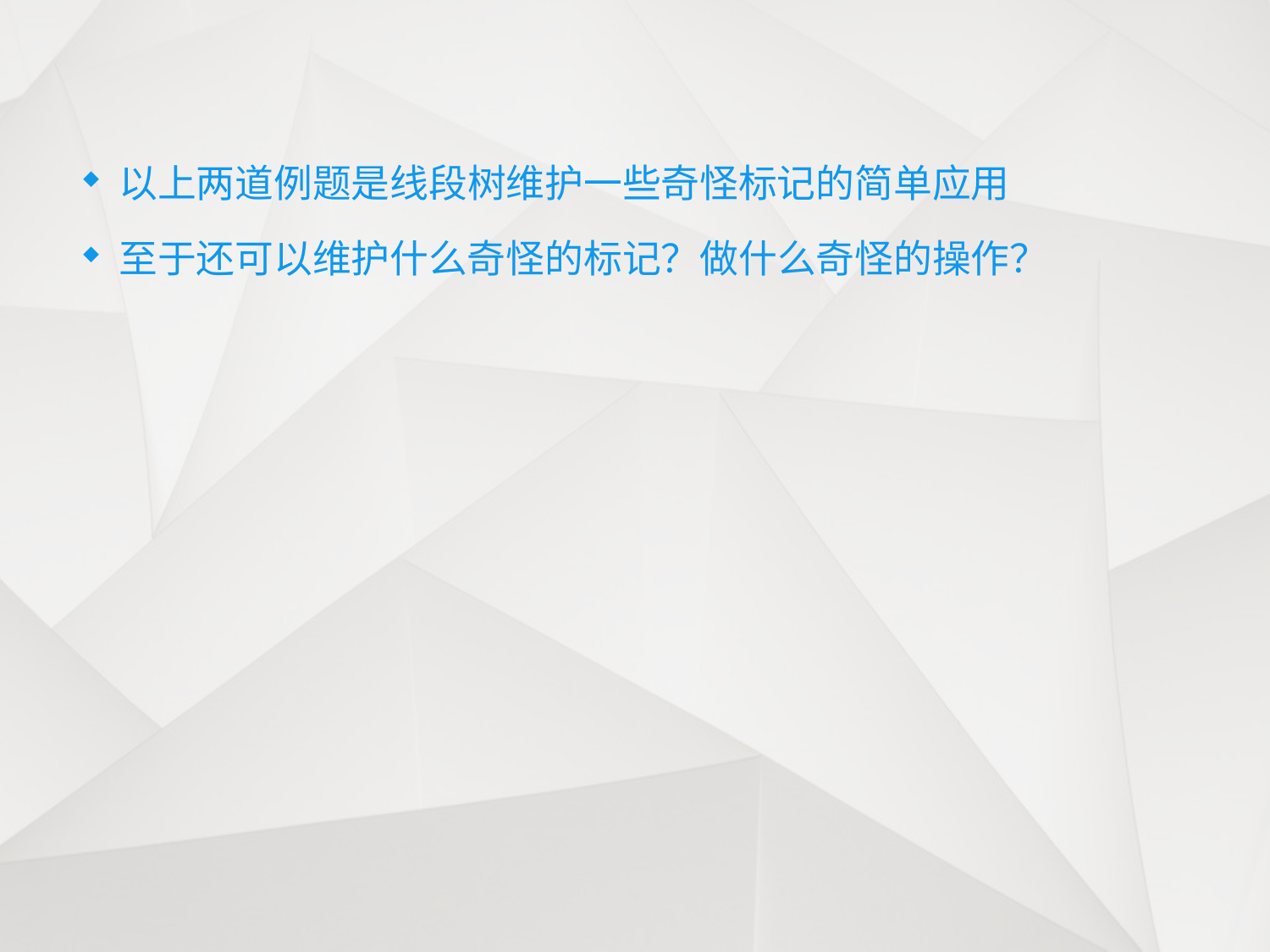

#
以上两道例题是线段树维护一些奇怪标记的简单应用
至于还可以维护什么奇怪的标记？做什么奇怪的操作？